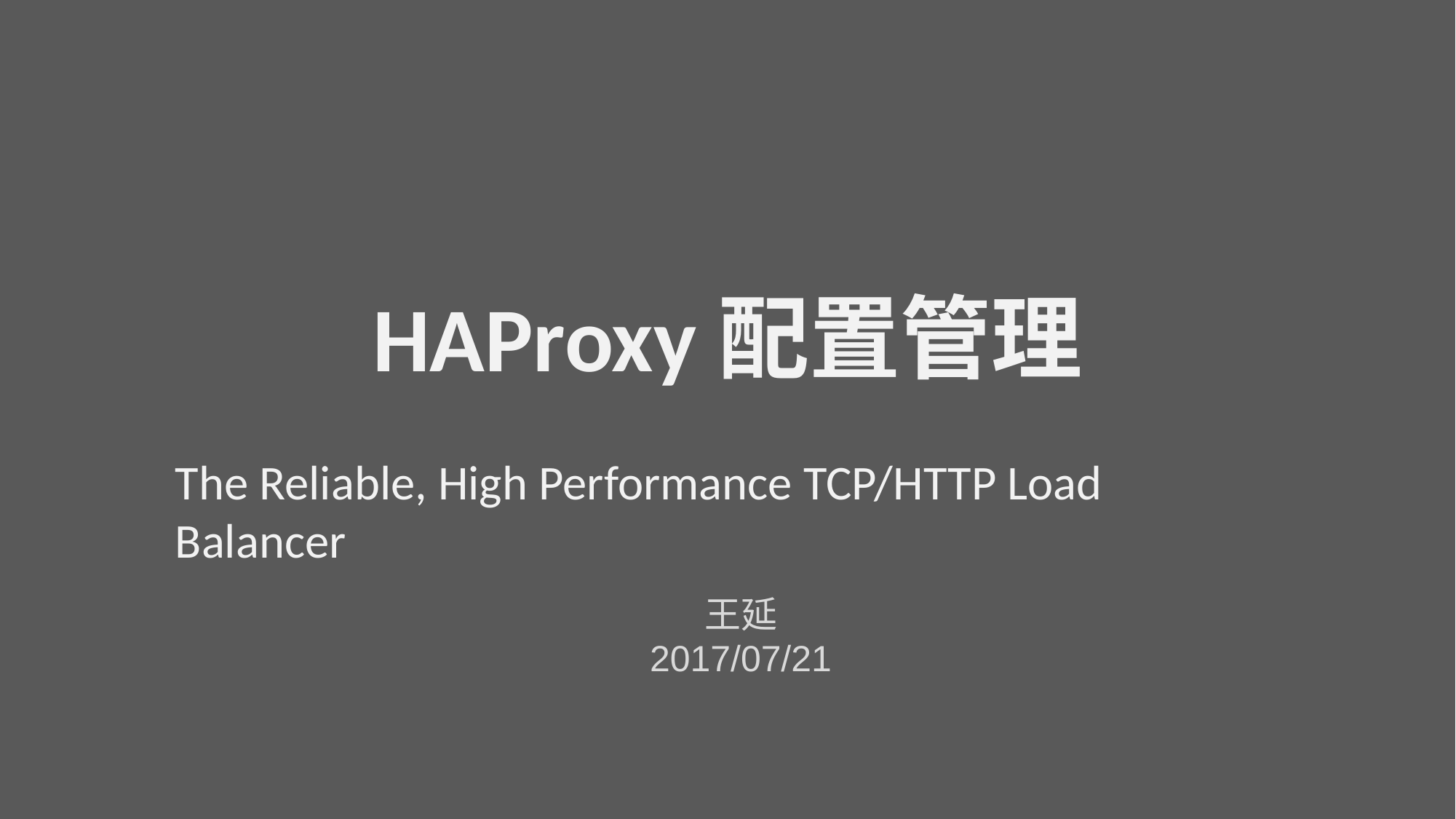

HAProxy配置管理
The Reliable, High Performance TCP/HTTP Load Balancer
王延
2017/07/21